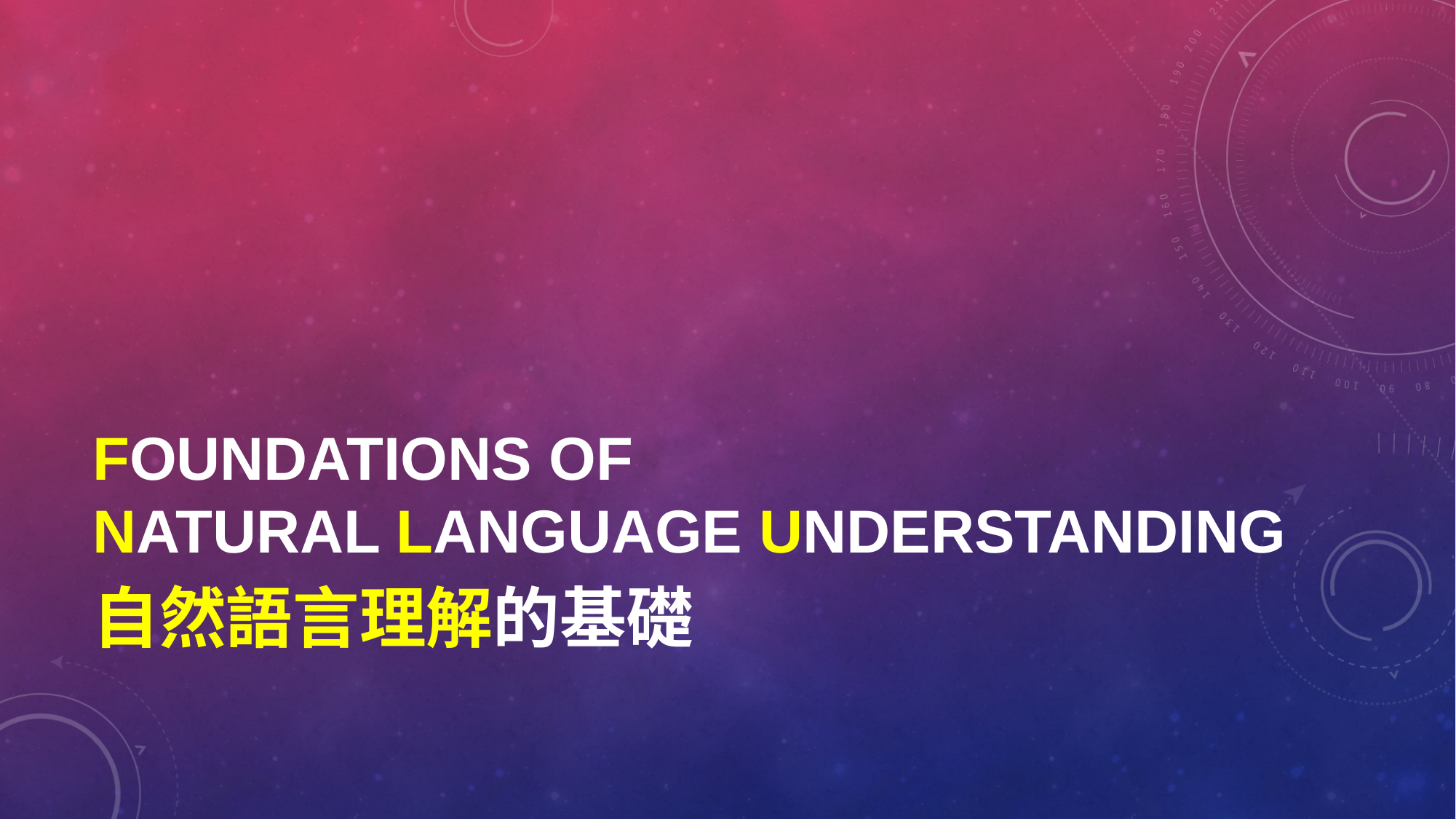

# Foundations of Natural language Understanding
自然語言理解的基礎